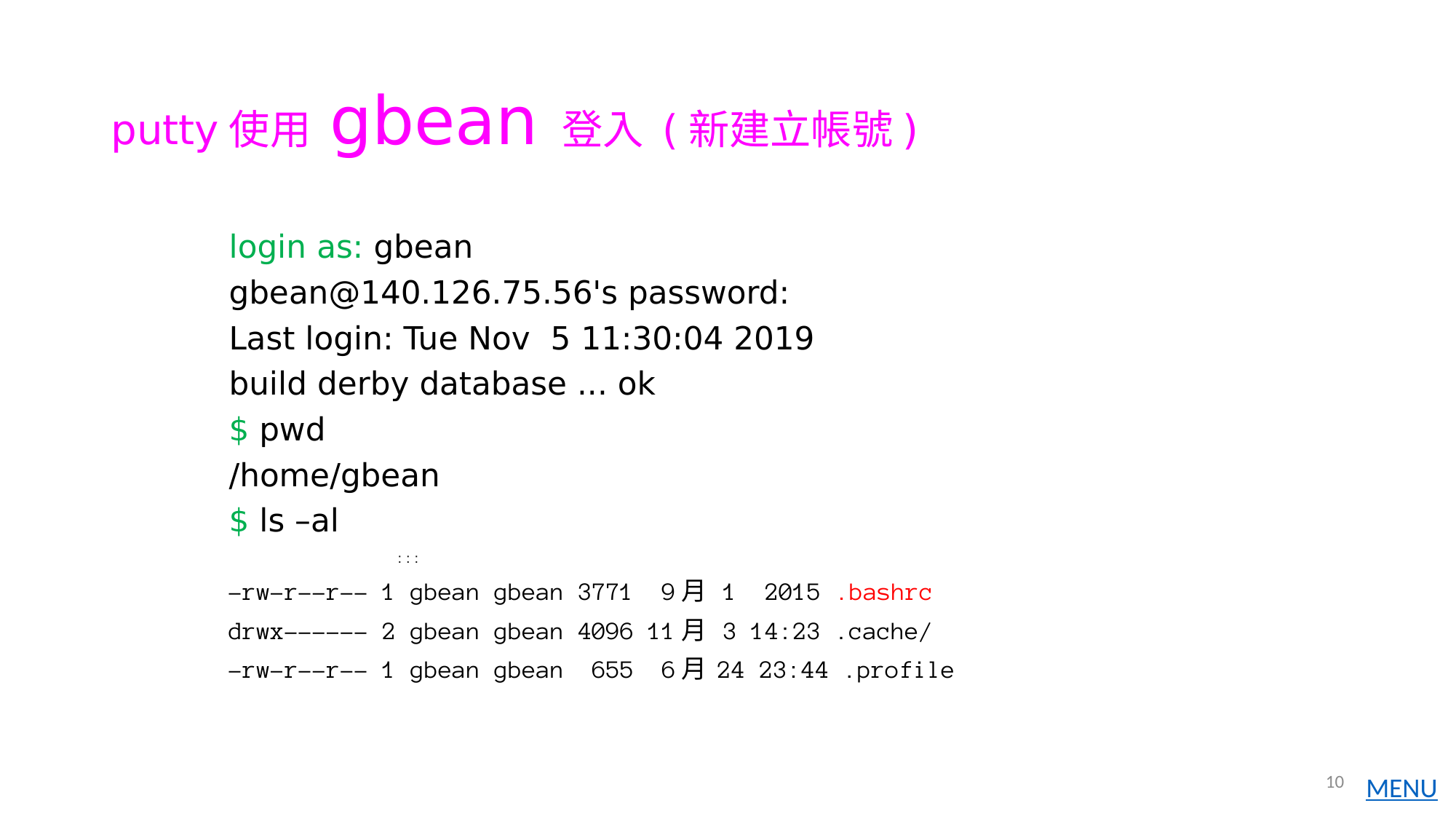

# putty使用 gbean 登入 (新建立帳號)
login as: gbean
gbean@140.126.75.56's password:
Last login: Tue Nov  5 11:30:04 2019
build derby database ... ok
$ pwd
/home/gbean
$ ls –al
                    :::
-rw-r--r-- 1 gbean gbean 3771  9月  1  2015 .bashrc
drwx------ 2 gbean gbean 4096 11月  3 14:23 .cache/
-rw-r--r-- 1 gbean gbean  655  6月 24 23:44 .profile

10